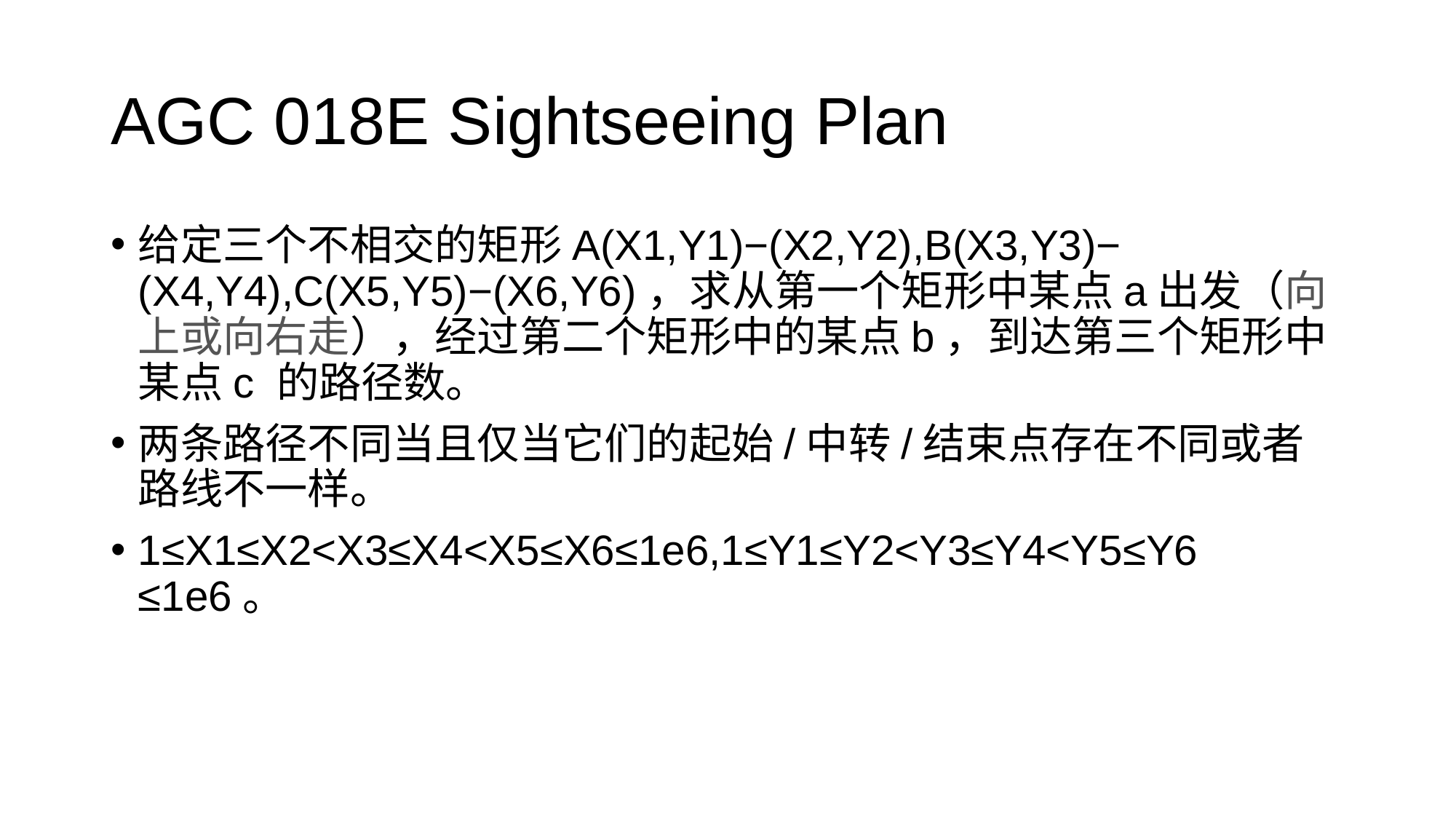

# AGC 018E Sightseeing Plan
给定三个不相交的矩形A(X1,Y1)−(X2,Y2),B(X3,Y3)−(X4,Y4),C(X5,Y5)−(X6,Y6)，求从第一个矩形中某点a出发（向上或向右走），经过第二个矩形中的某点b，到达第三个矩形中某点c 的路径数。
两条路径不同当且仅当它们的起始/中转/结束点存在不同或者路线不一样。
1≤X1≤X2<X3≤X4<X5≤X6≤1e6,1≤Y1≤Y2<Y3≤Y4<Y5≤Y6 ≤1e6。